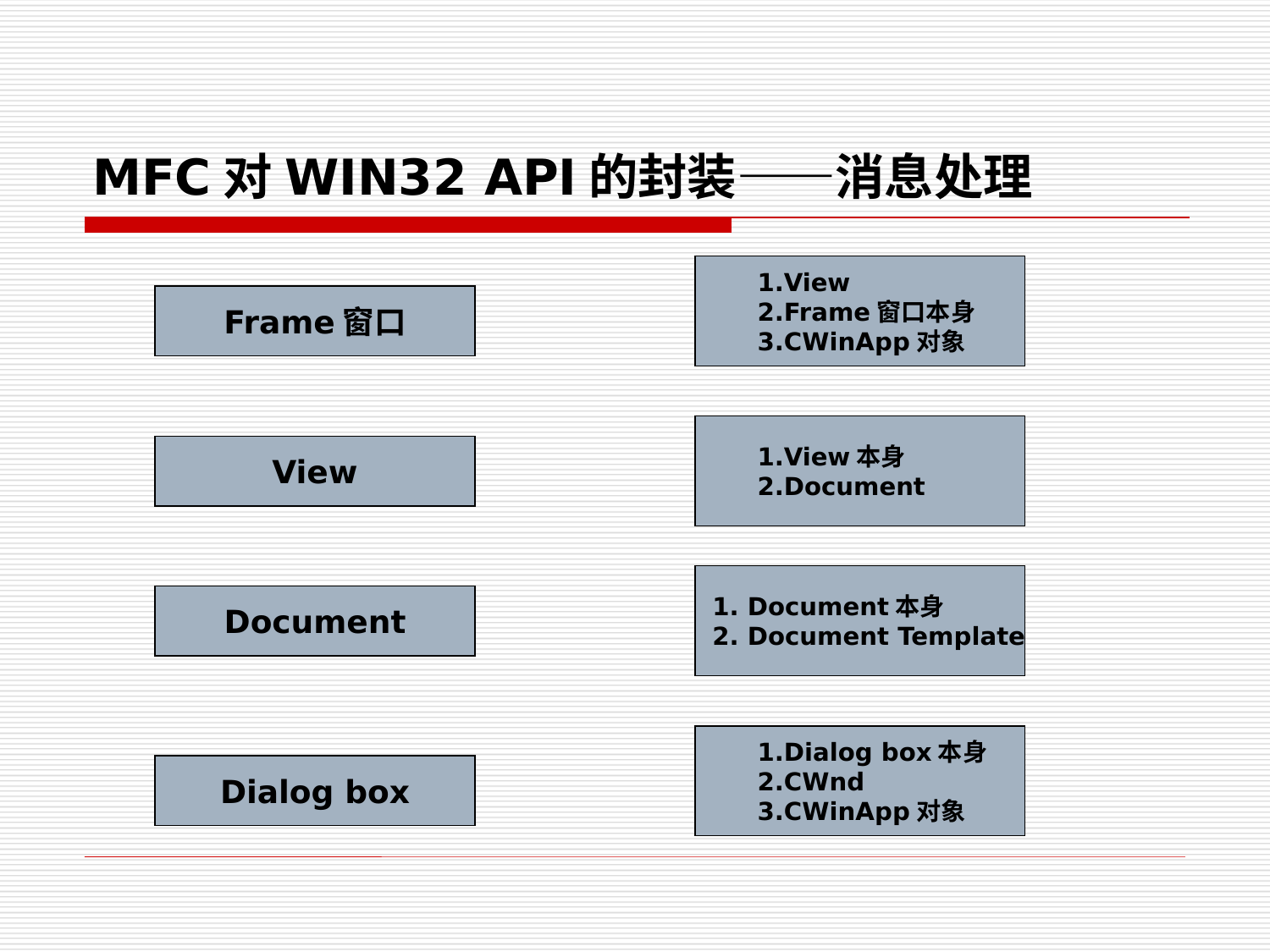

# MFC对WIN32 API的封装——消息处理
1.View
2.Frame窗口本身
3.CWinApp对象
Frame窗口
1.View本身
2.Document
View
1. Document本身
2. Document Template
Document
1.Dialog box本身
2.CWnd
3.CWinApp对象
Dialog box